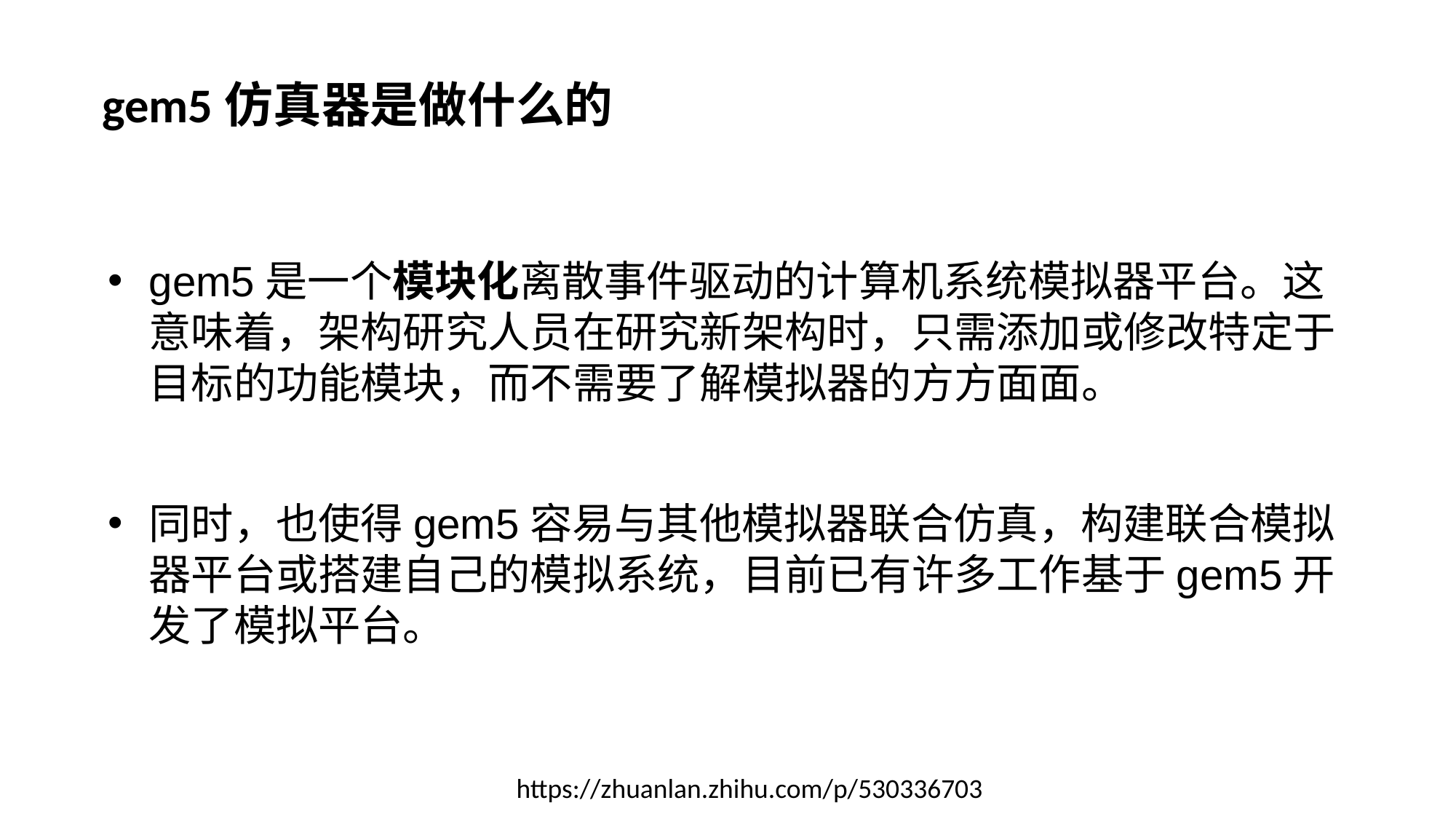

gem5仿真器是做什么的
gem5是一个模块化离散事件驱动的计算机系统模拟器平台。这意味着，架构研究人员在研究新架构时，只需添加或修改特定于目标的功能模块，而不需要了解模拟器的方方面面。
同时，也使得gem5容易与其他模拟器联合仿真，构建联合模拟器平台或搭建自己的模拟系统，目前已有许多工作基于gem5开发了模拟平台。
https://zhuanlan.zhihu.com/p/530336703